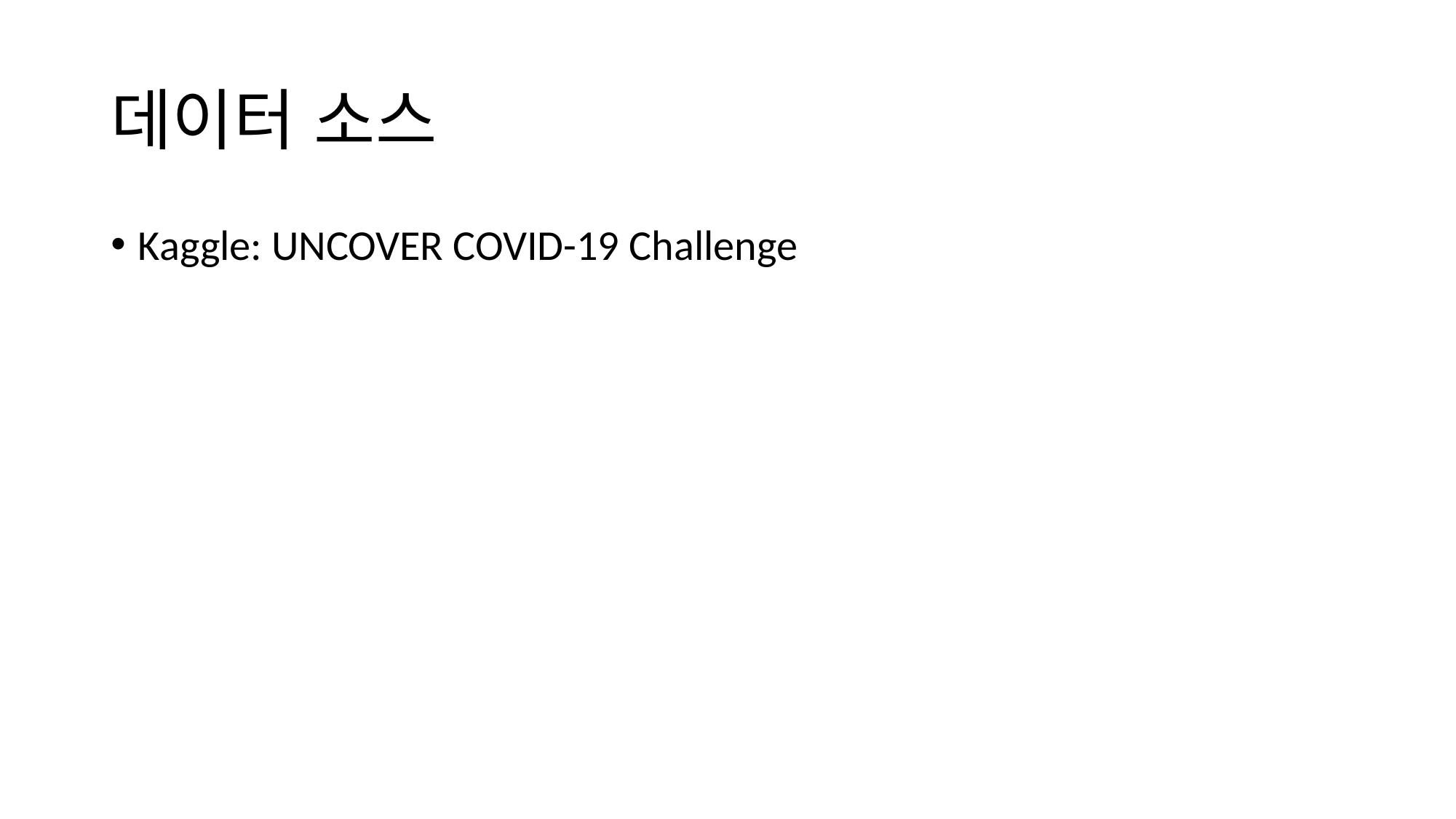

# 데이터 소스
Kaggle: UNCOVER COVID-19 Challenge